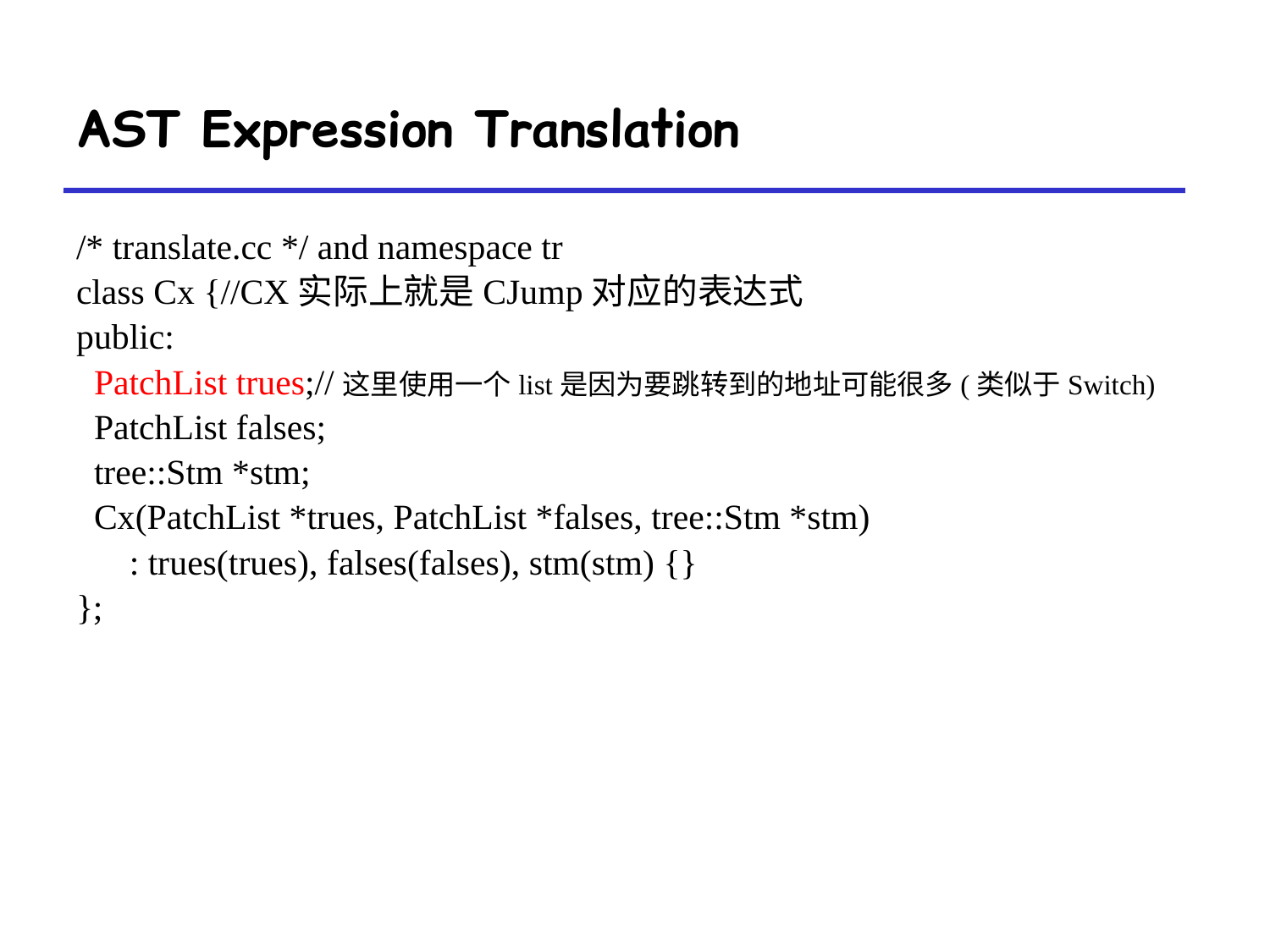

# AST Expression Translation
/* translate.cc */ and namespace tr
class Cx {//CX实际上就是CJump对应的表达式
public:
  PatchList trues;//这里使用一个list是因为要跳转到的地址可能很多(类似于Switch)
  PatchList falses;
  tree::Stm *stm;
  Cx(PatchList *trues, PatchList *falses, tree::Stm *stm)
      : trues(trues), falses(falses), stm(stm) {}
};

13